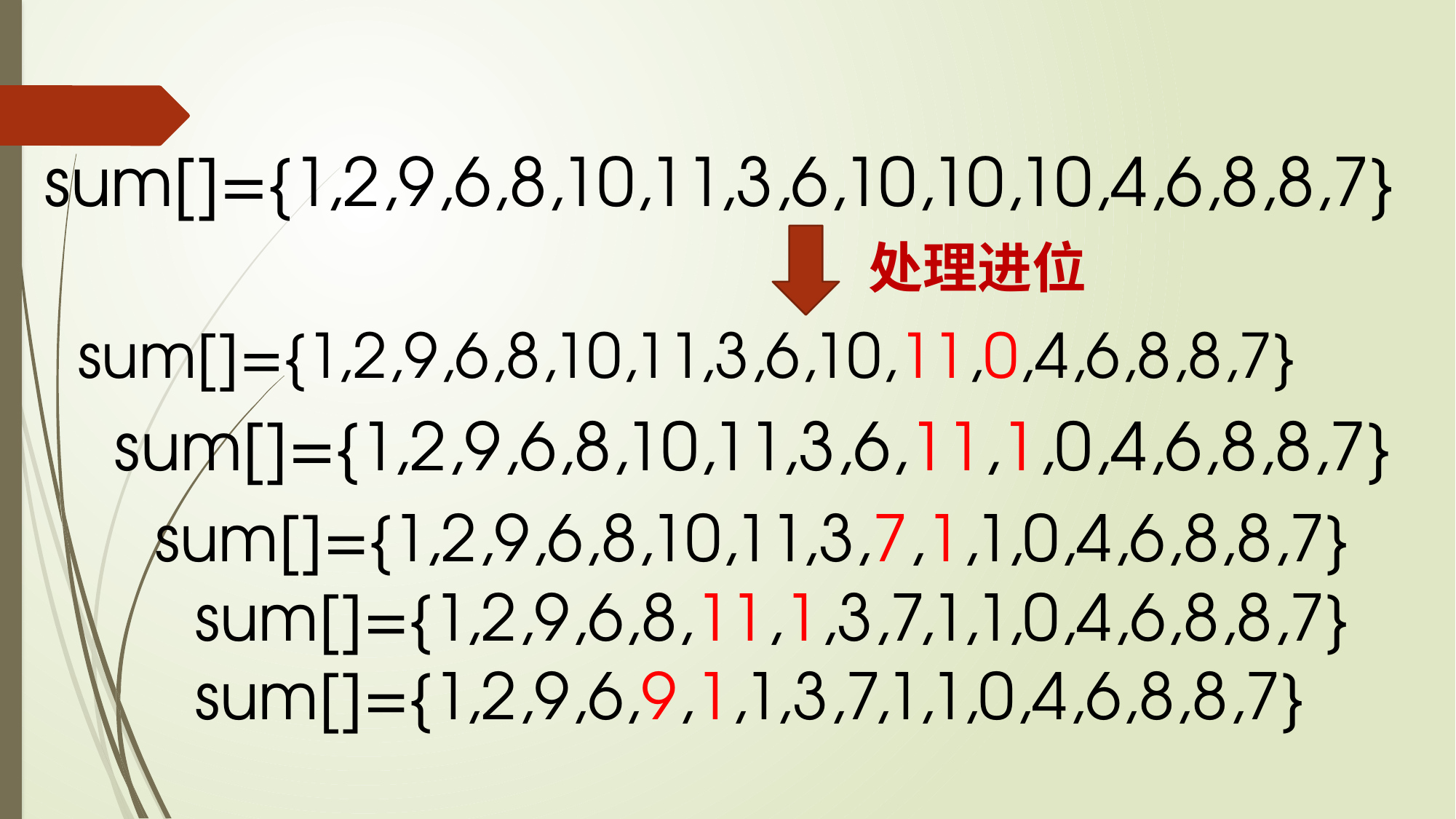

sum[]={1,2,9,6,8,10,11,3,6,10,10,10,4,6,8,8,7}

处理进位
sum[]={1,2,9,6,8,10,11,3,6,10,11,0,4,6,8,8,7}

sum[]={1,2,9,6,8,10,11,3,6,11,1,0,4,6,8,8,7}

sum[]={1,2,9,6,8,10,11,3,7,1,1,0,4,6,8,8,7}

sum[]={1,2,9,6,8,11,1,3,7,1,1,0,4,6,8,8,7}

sum[]={1,2,9,6,9,1,1,3,7,1,1,0,4,6,8,8,7}